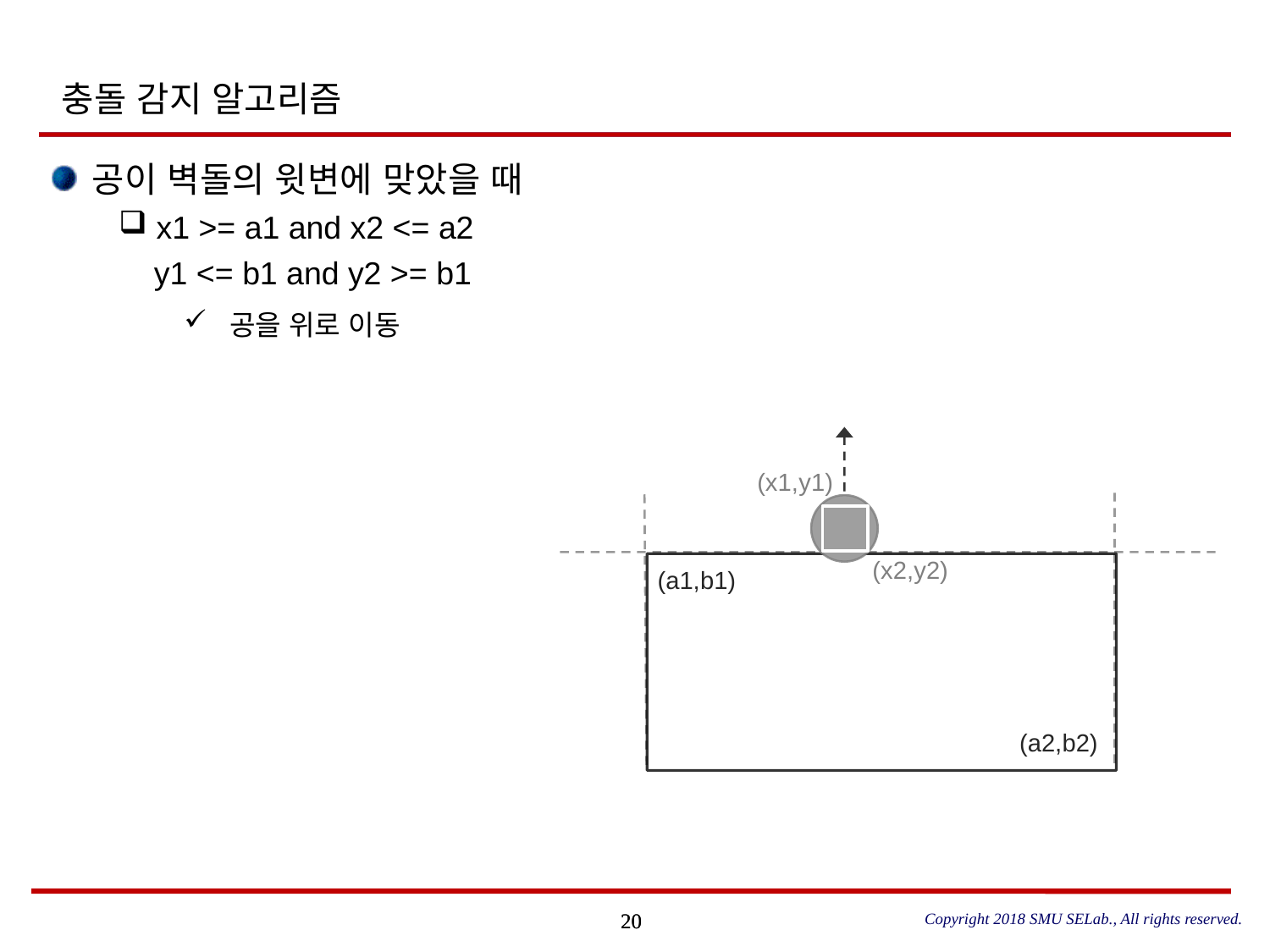

# 충돌 감지 알고리즘
공이 벽돌의 윗변에 맞았을 때
 x1 >= a1 and x2 <= a2
 y1 <= b1 and y2 >= b1
공을 위로 이동

(x1,y1)

(x2,y2)

(a1,b1)
(a2,b2)
Copyright 2018 SMU SELab., All rights reserved.